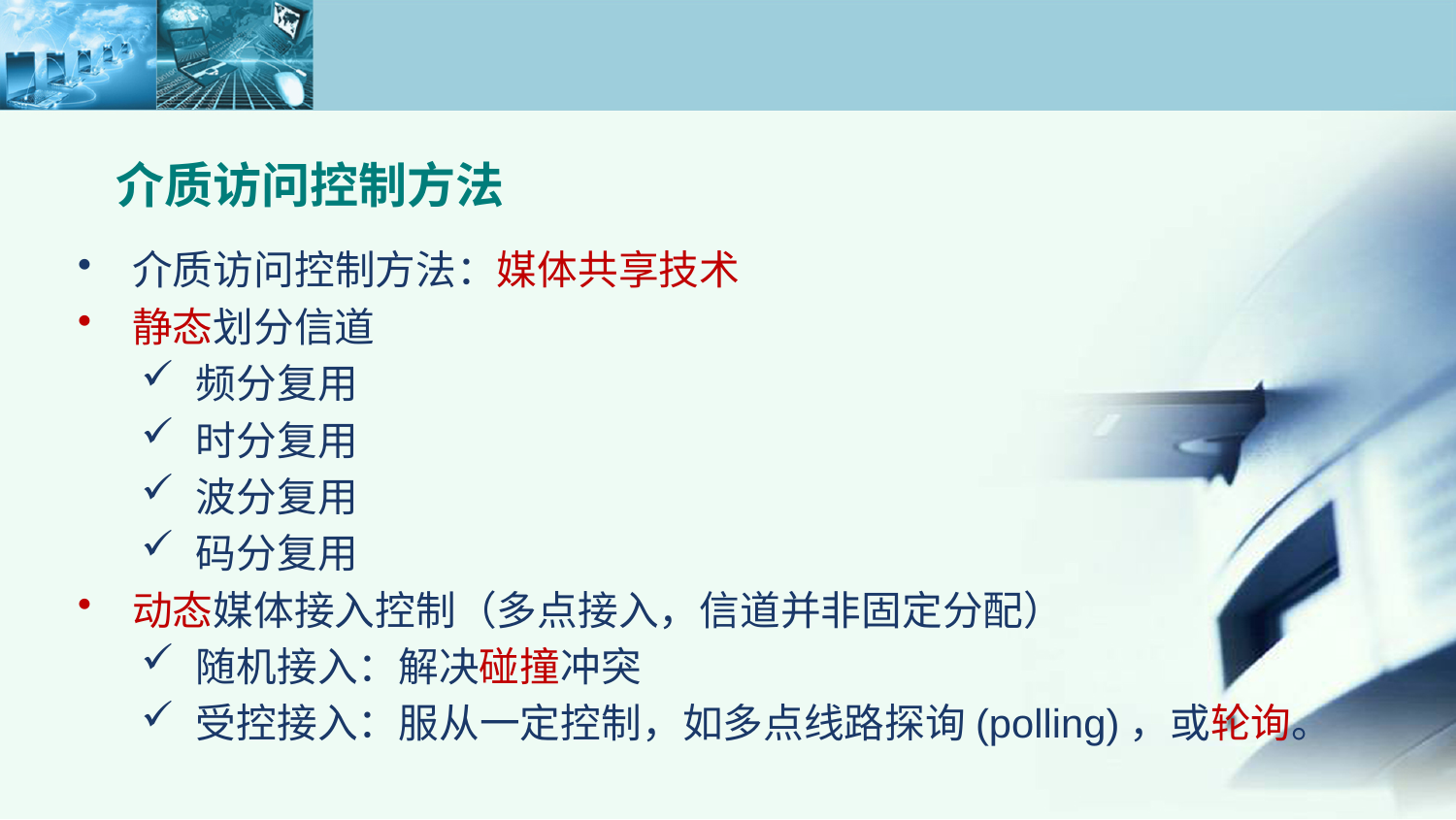

介质访问控制方法
介质访问控制方法：媒体共享技术
静态划分信道
频分复用
时分复用
波分复用
码分复用
动态媒体接入控制（多点接入，信道并非固定分配）
随机接入：解决碰撞冲突
受控接入：服从一定控制，如多点线路探询(polling)，或轮询。